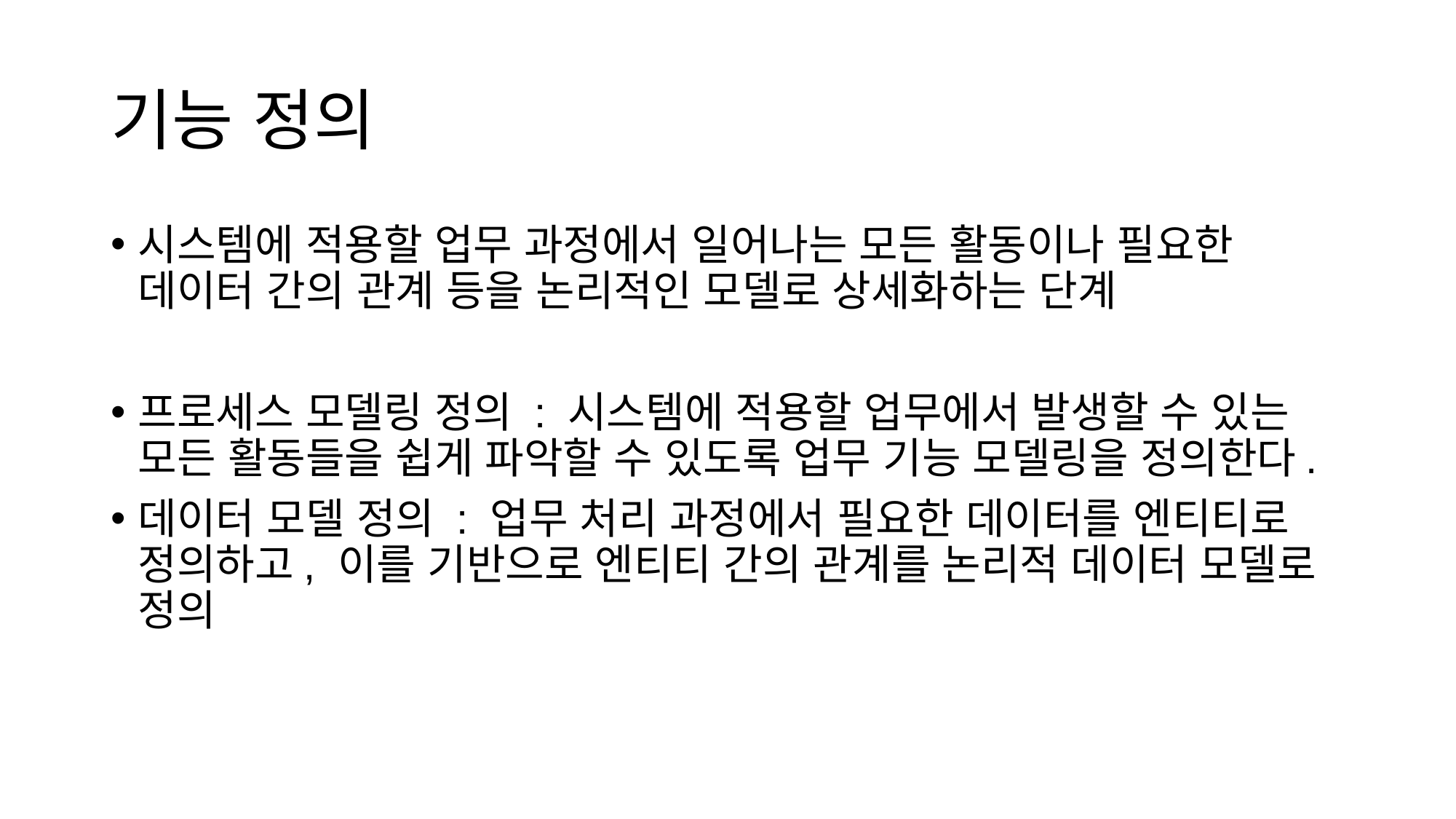

# 기능 정의
시스템에 적용할 업무 과정에서 일어나는 모든 활동이나 필요한 데이터 간의 관계 등을 논리적인 모델로 상세화하는 단계

프로세스 모델링 정의 : 시스템에 적용할 업무에서 발생할 수 있는 모든 활동들을 쉽게 파악할 수 있도록 업무 기능 모델링을 정의한다.
데이터 모델 정의 : 업무 처리 과정에서 필요한 데이터를 엔티티로 정의하고, 이를 기반으로 엔티티 간의 관계를 논리적 데이터 모델로 정의